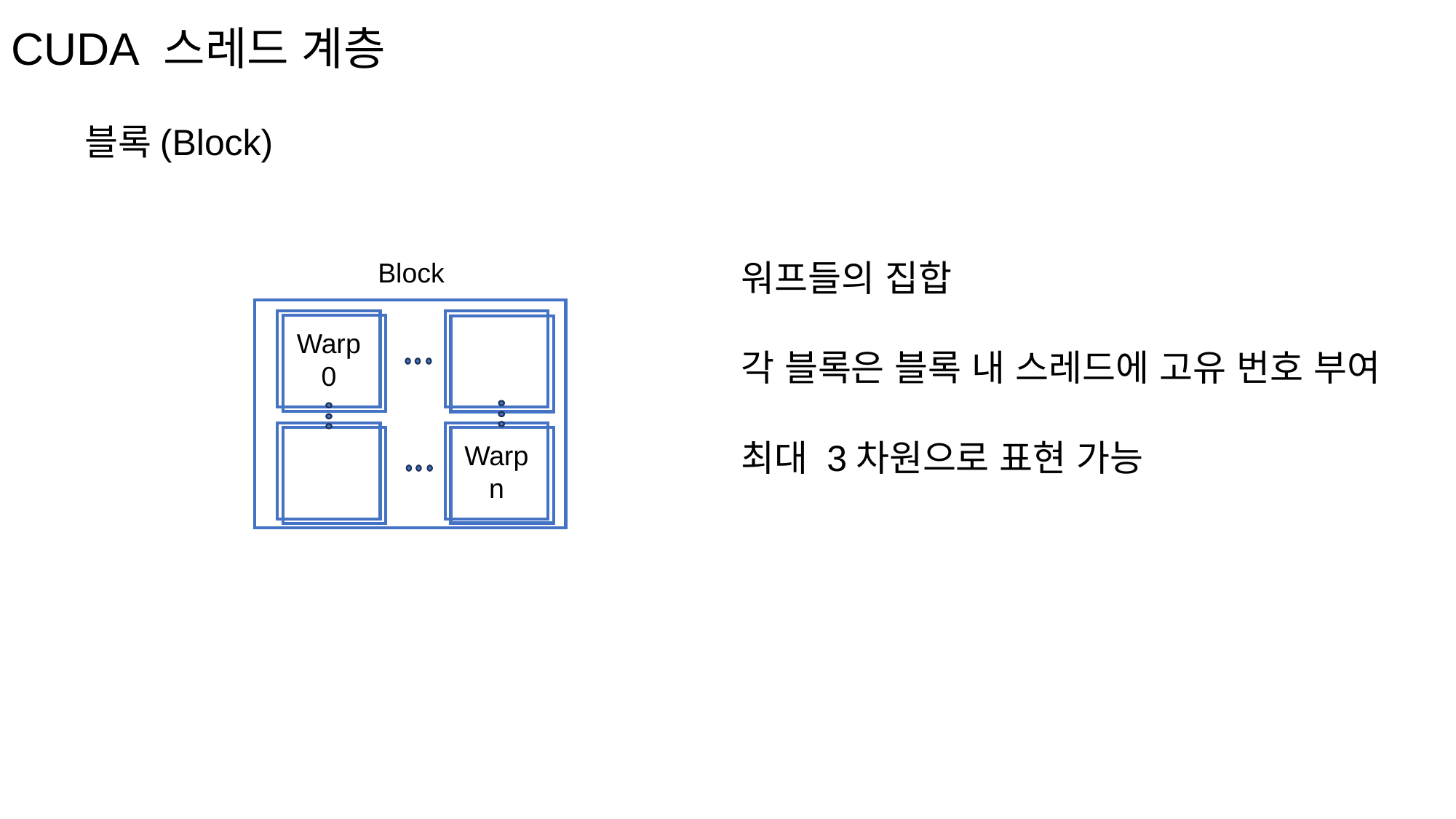

# CUDA 스레드 계층
블록(Block)
워프들의 집합
Block

Warp
0

Warp
n

각 블록은 블록 내 스레드에 고유 번호 부여
최대 3차원으로 표현 가능